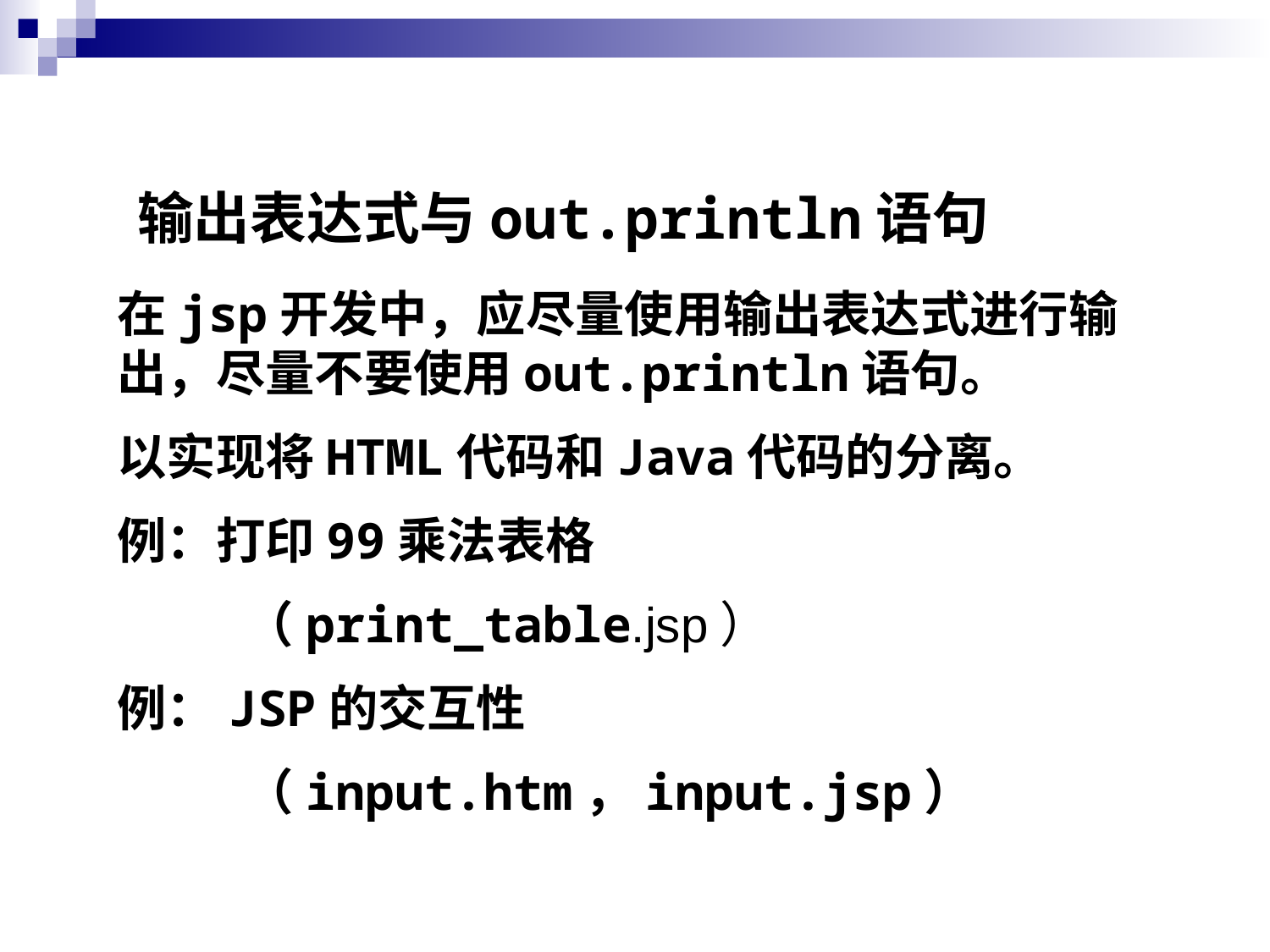

输出表达式与out.println语句
在jsp开发中，应尽量使用输出表达式进行输出，尽量不要使用out.println语句。
以实现将HTML代码和Java代码的分离。
例：打印99乘法表格
	（print_table.jsp）
例：JSP的交互性
	（input.htm，input.jsp）
17